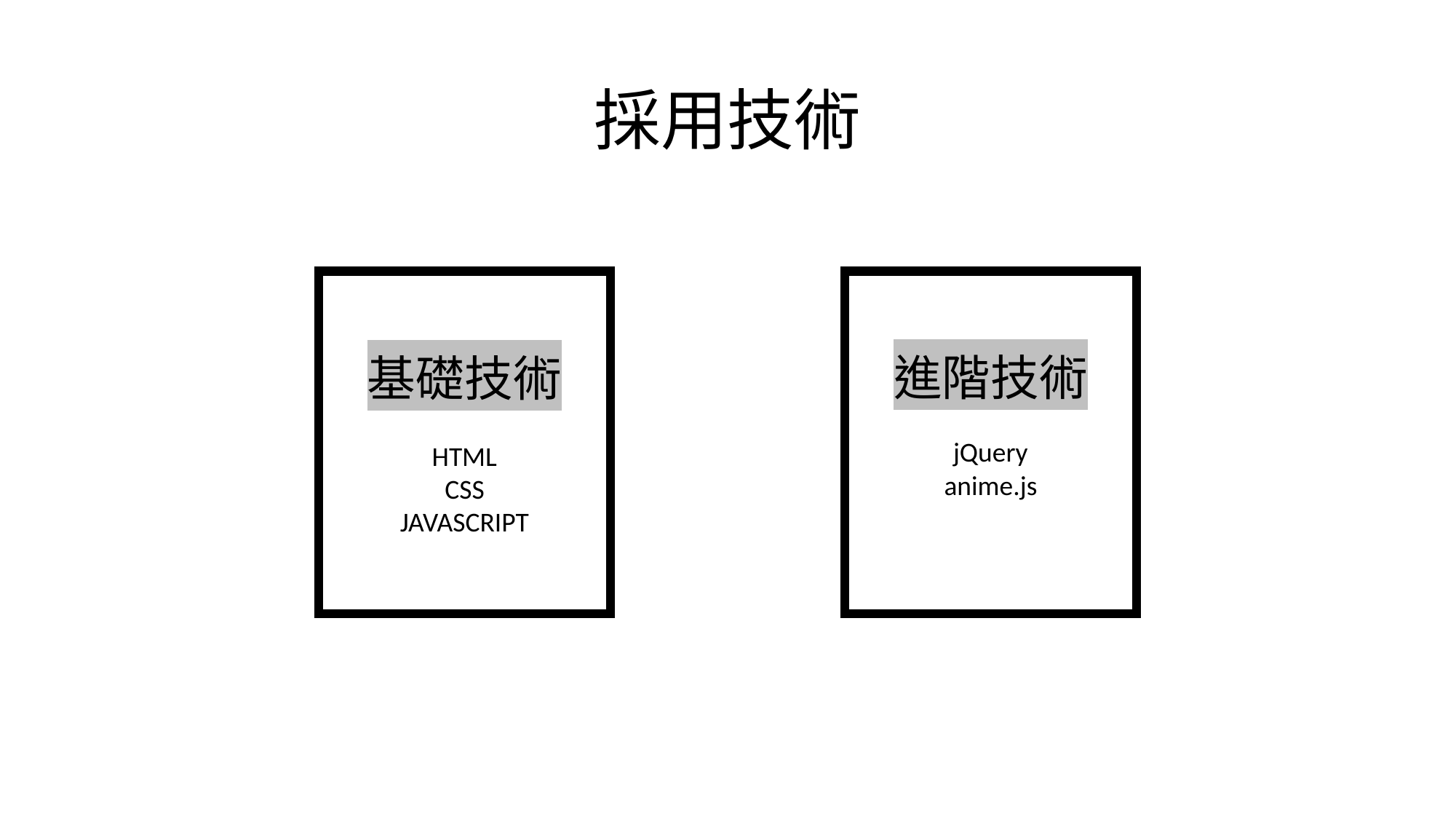

# 採用技術
基礎技術

HTML
CSS
JAVASCRIPT
進階技術

jQuery
anime.js